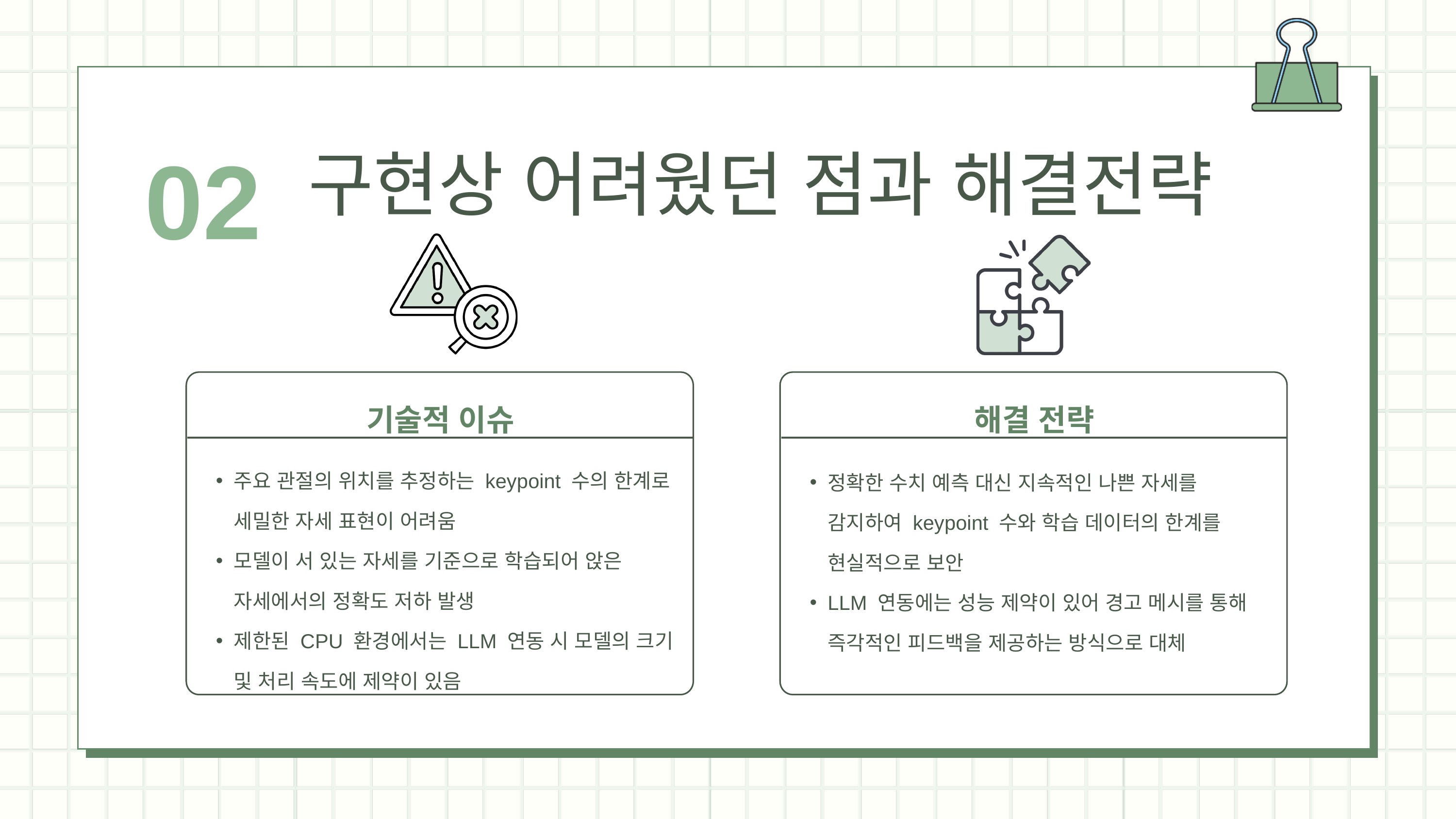

02
구현상 어려웠던 점과 해결전략

기술적 이슈
주요 관절의 위치를 추정하는 keypoint 수의 한계로 세밀한 자세 표현이 어려움
모델이 서 있는 자세를 기준으로 학습되어 앉은 자세에서의 정확도 저하 발생
제한된 CPU 환경에서는 LLM 연동 시 모델의 크기 및 처리 속도에 제약이 있음

해결 전략
정확한 수치 예측 대신 지속적인 나쁜 자세를  감지하여 keypoint 수와 학습 데이터의 한계를 현실적으로 보안
LLM 연동에는 성능 제약이 있어 경고 메시를 통해 즉각적인 피드백을 제공하는 방식으로 대체